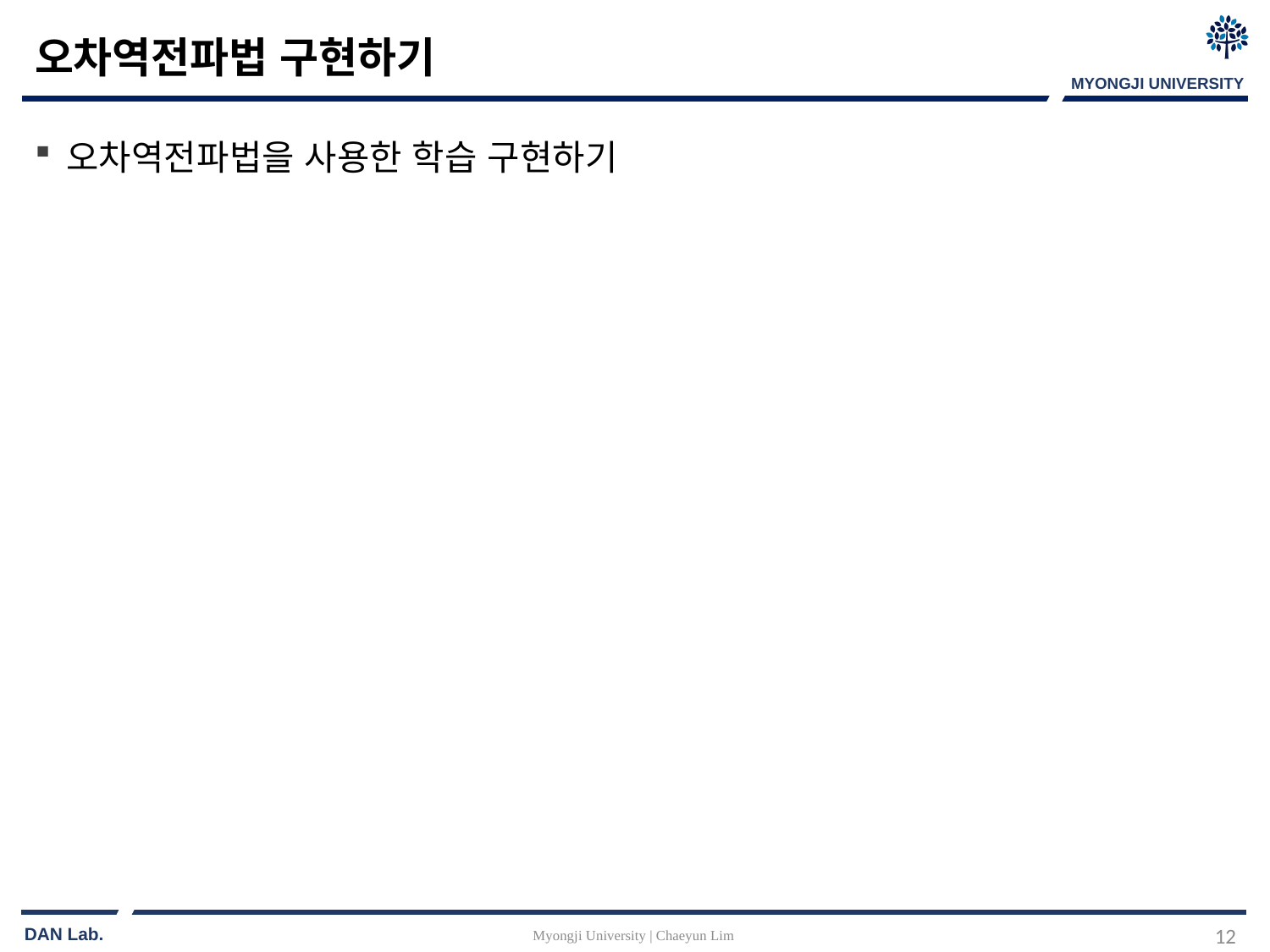

# 오차역전파법 구현하기
오차역전파법을 사용한 학습 구현하기
Myongji University | Chaeyun Lim
12